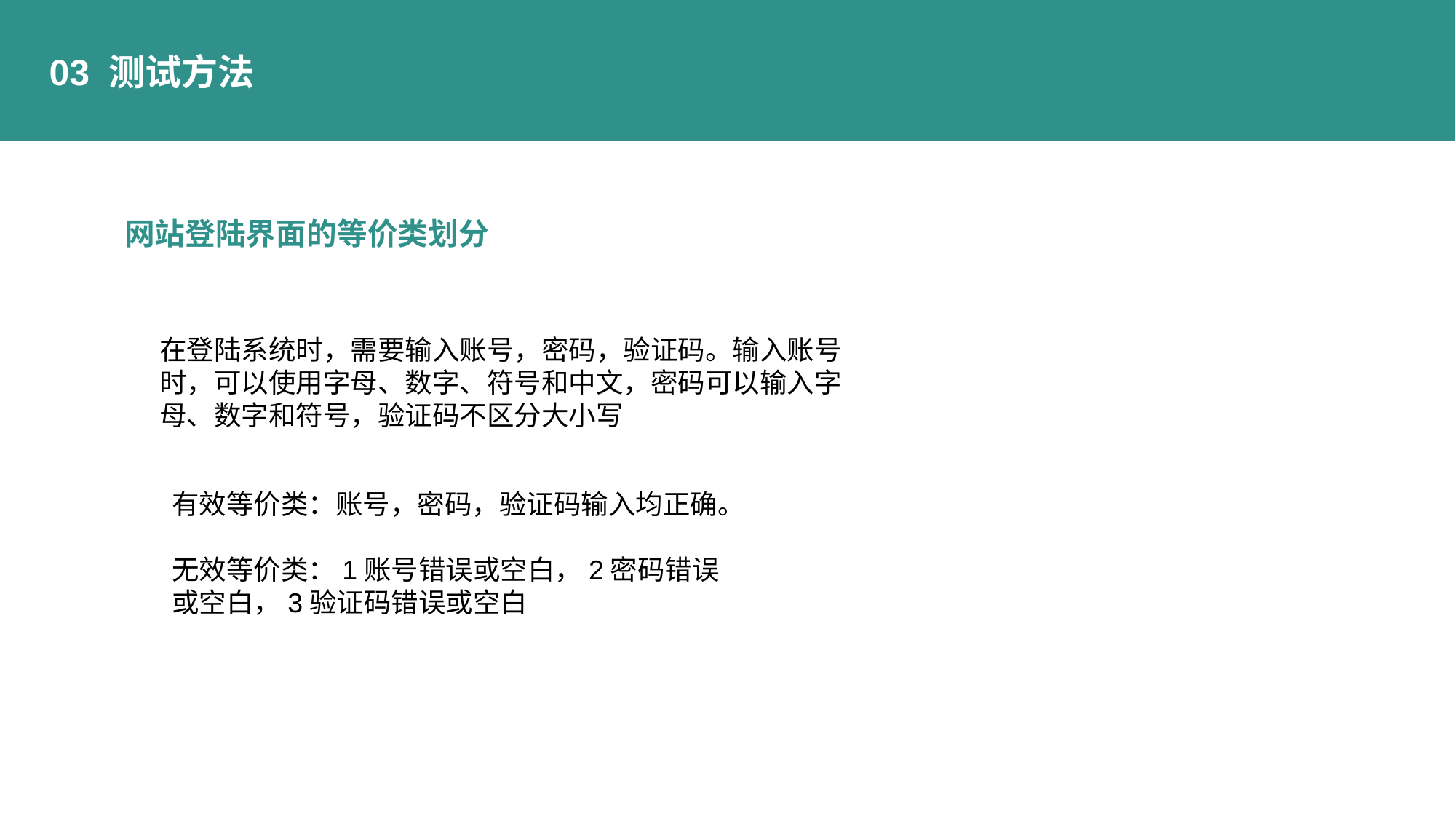

03 测试方法
网站登陆界面的等价类划分
在登陆系统时，需要输入账号，密码，验证码。输入账号时，可以使用字母、数字、符号和中文，密码可以输入字母、数字和符号，验证码不区分大小写
有效等价类：账号，密码，验证码输入均正确。

无效等价类：1账号错误或空白，2密码错误或空白，3验证码错误或空白